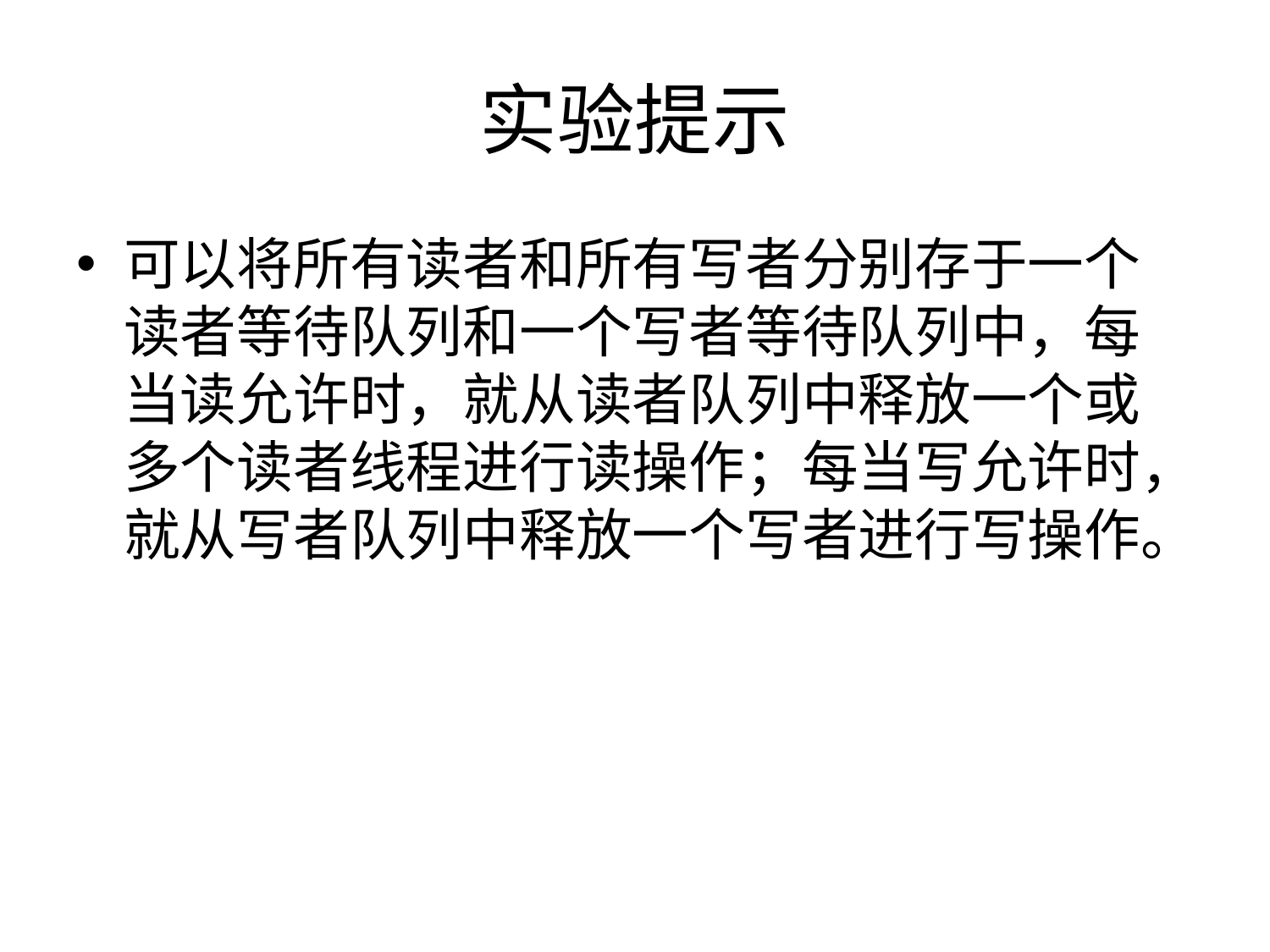

# 实验提示
可以将所有读者和所有写者分别存于一个读者等待队列和一个写者等待队列中，每当读允许时，就从读者队列中释放一个或多个读者线程进行读操作；每当写允许时，就从写者队列中释放一个写者进行写操作。